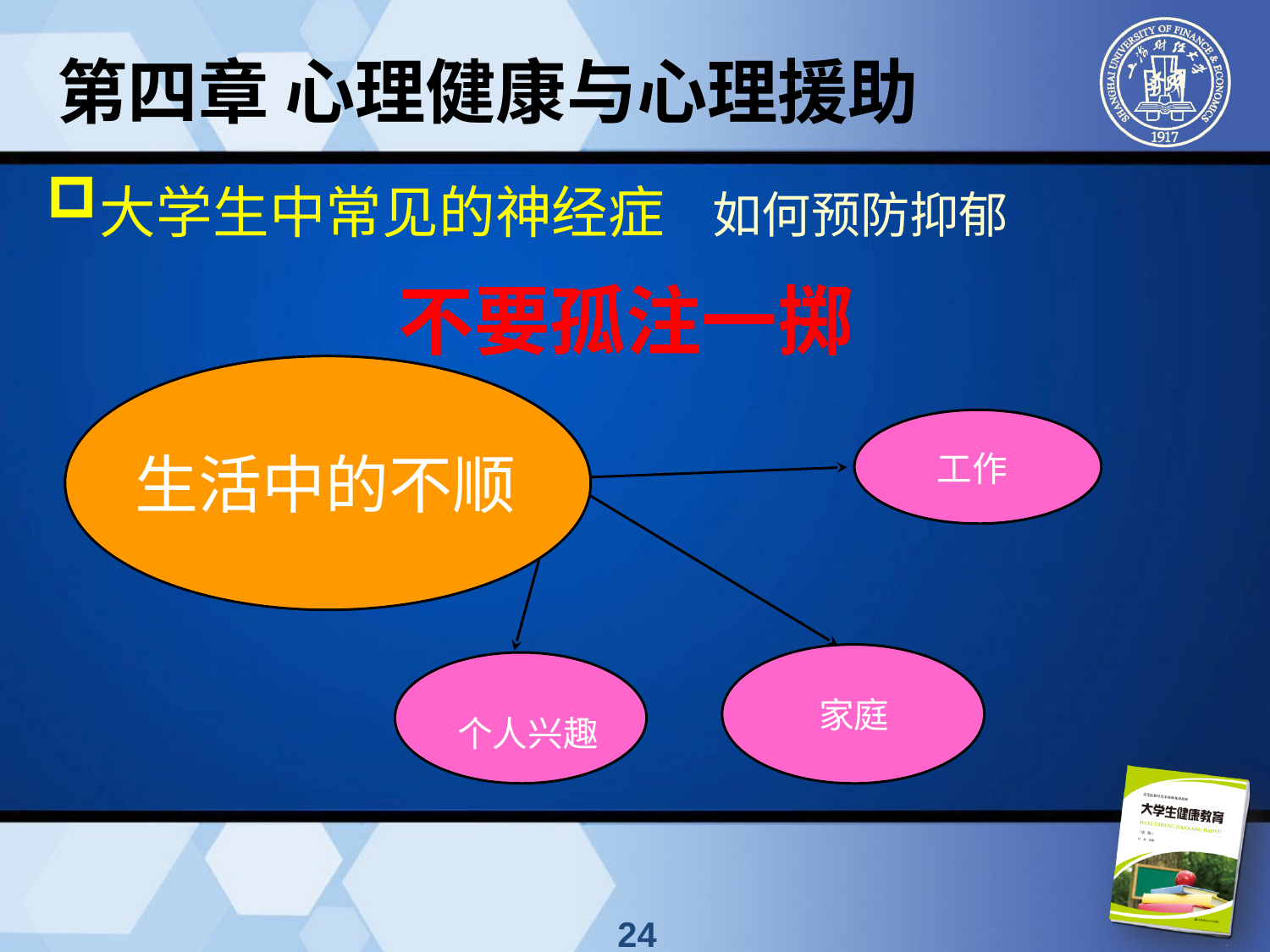

第四章 心理健康与心理援助
大学生中常见的神经症   如何预防抑郁
不要孤注一掷

生活中的不顺

工作

家庭

个人兴趣
24